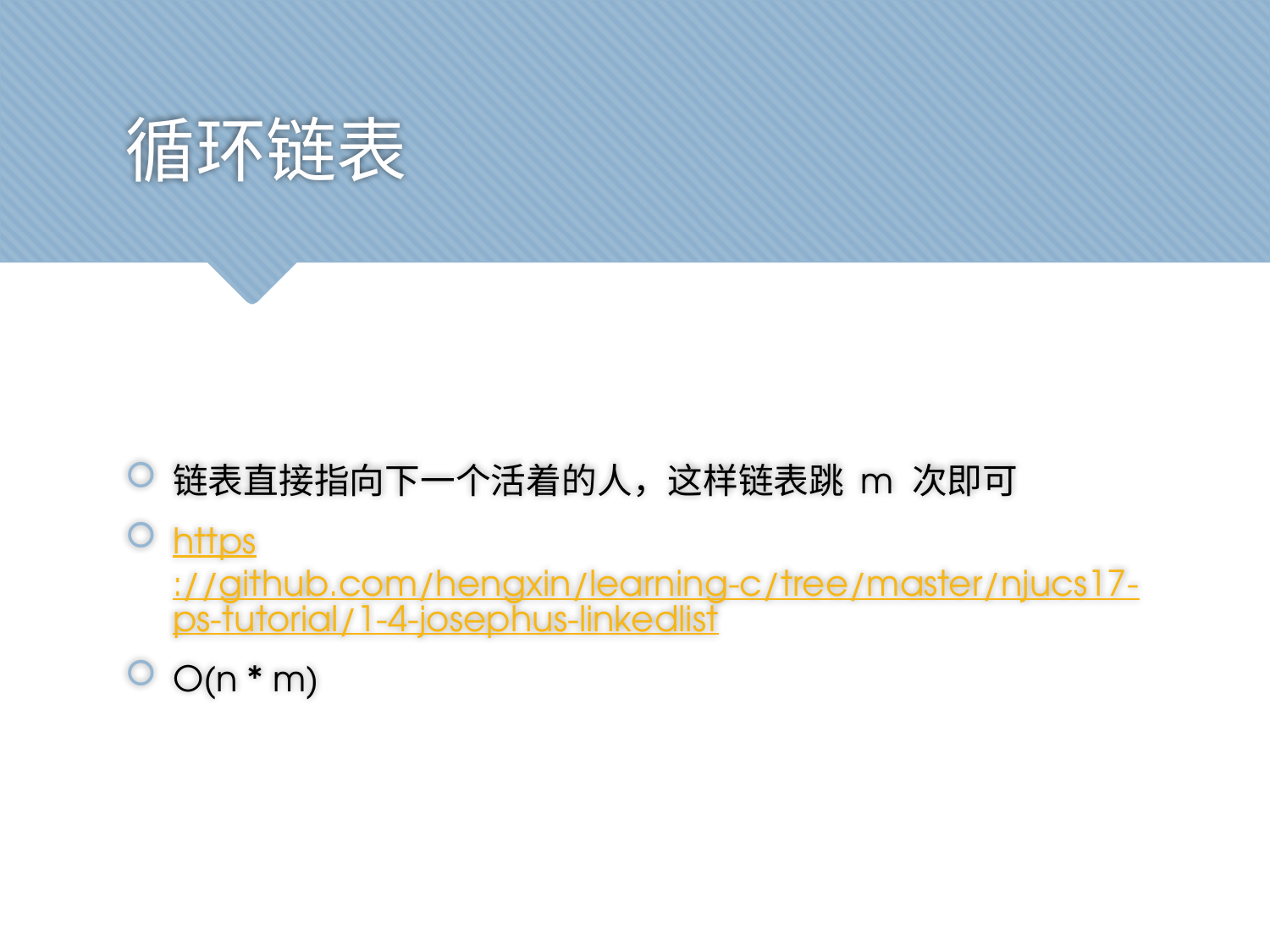

# 循环链表
链表直接指向下一个活着的人，这样链表跳 m 次即可
https://github.com/hengxin/learning-c/tree/master/njucs17-ps-tutorial/1-4-josephus-linkedlist
O(n * m)